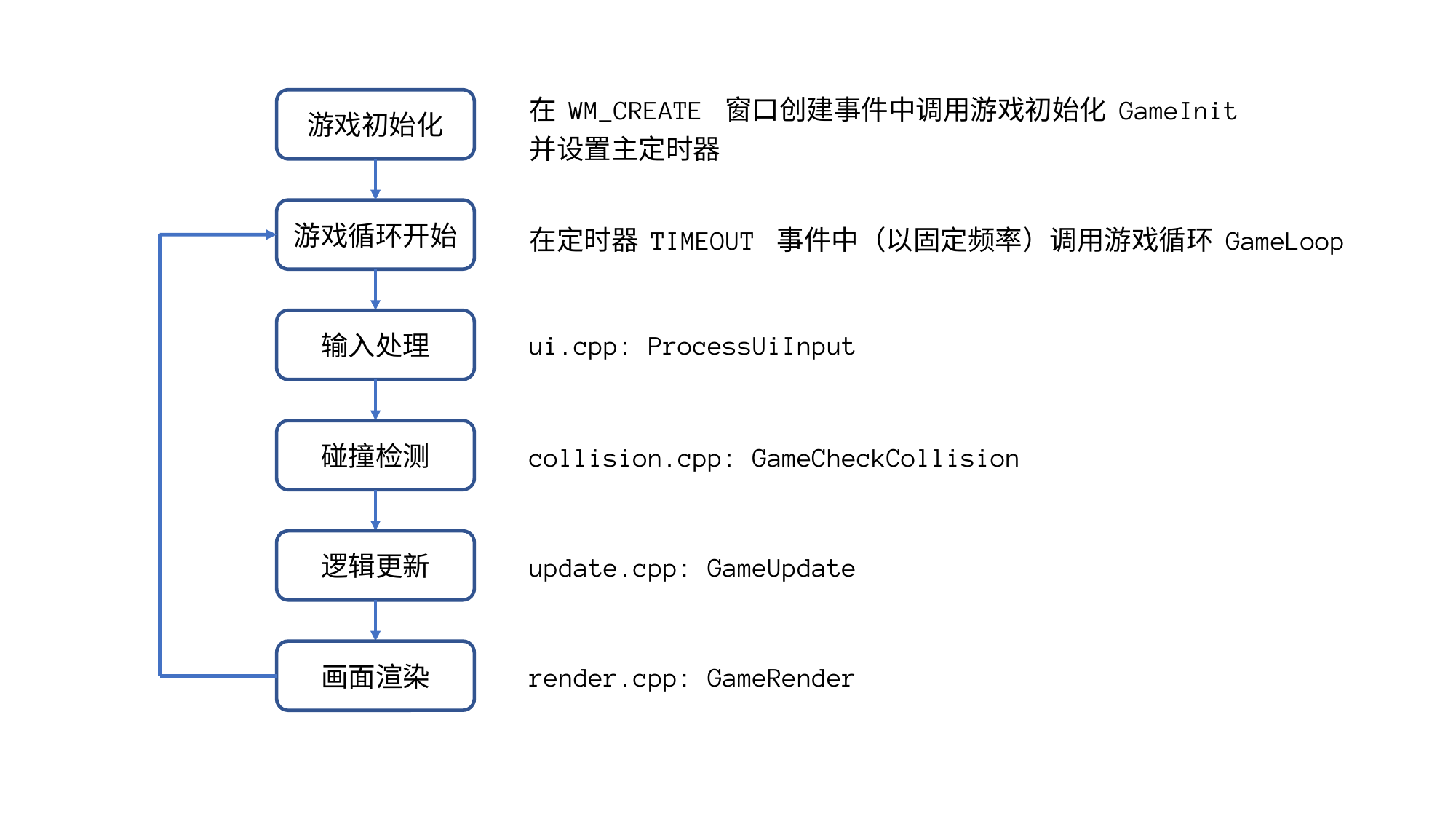

在 WM_CREATE 窗口创建事件中调用游戏初始化 GameInit
并设置主定时器
游戏初始化
游戏循环开始
在定时器 TIMEOUT 事件中（以固定频率）调用游戏循环 GameLoop
输入处理
ui.cpp: ProcessUiInput
碰撞检测
collision.cpp: GameCheckCollision
逻辑更新
update.cpp: GameUpdate
画面渲染
render.cpp: GameRender